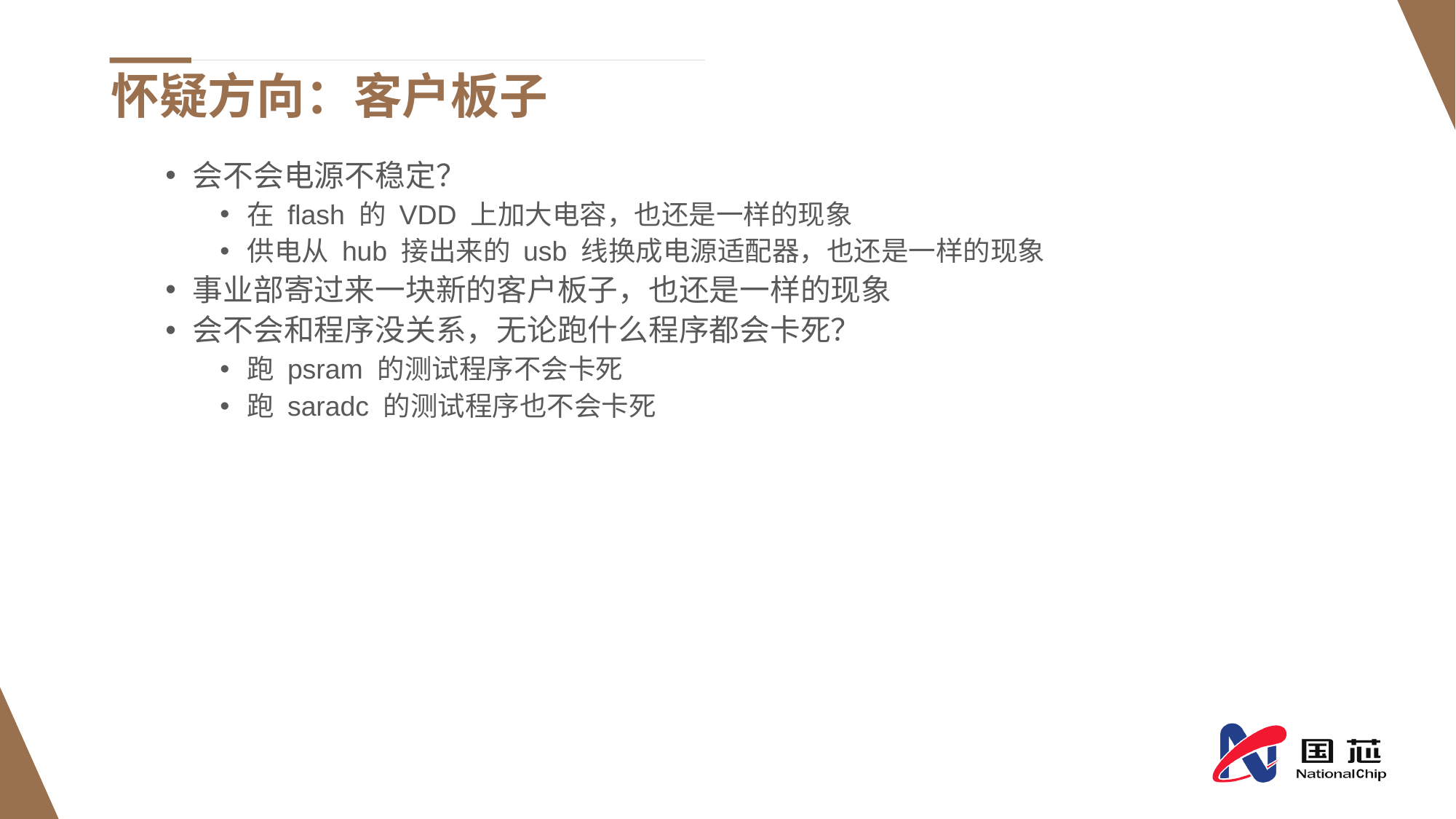

# 怀疑方向：客户板子
会不会电源不稳定？
在 flash 的 VDD 上加大电容，也还是一样的现象
供电从 hub 接出来的 usb 线换成电源适配器，也还是一样的现象
事业部寄过来一块新的客户板子，也还是一样的现象
会不会和程序没关系，无论跑什么程序都会卡死？
跑 psram 的测试程序不会卡死
跑 saradc 的测试程序也不会卡死